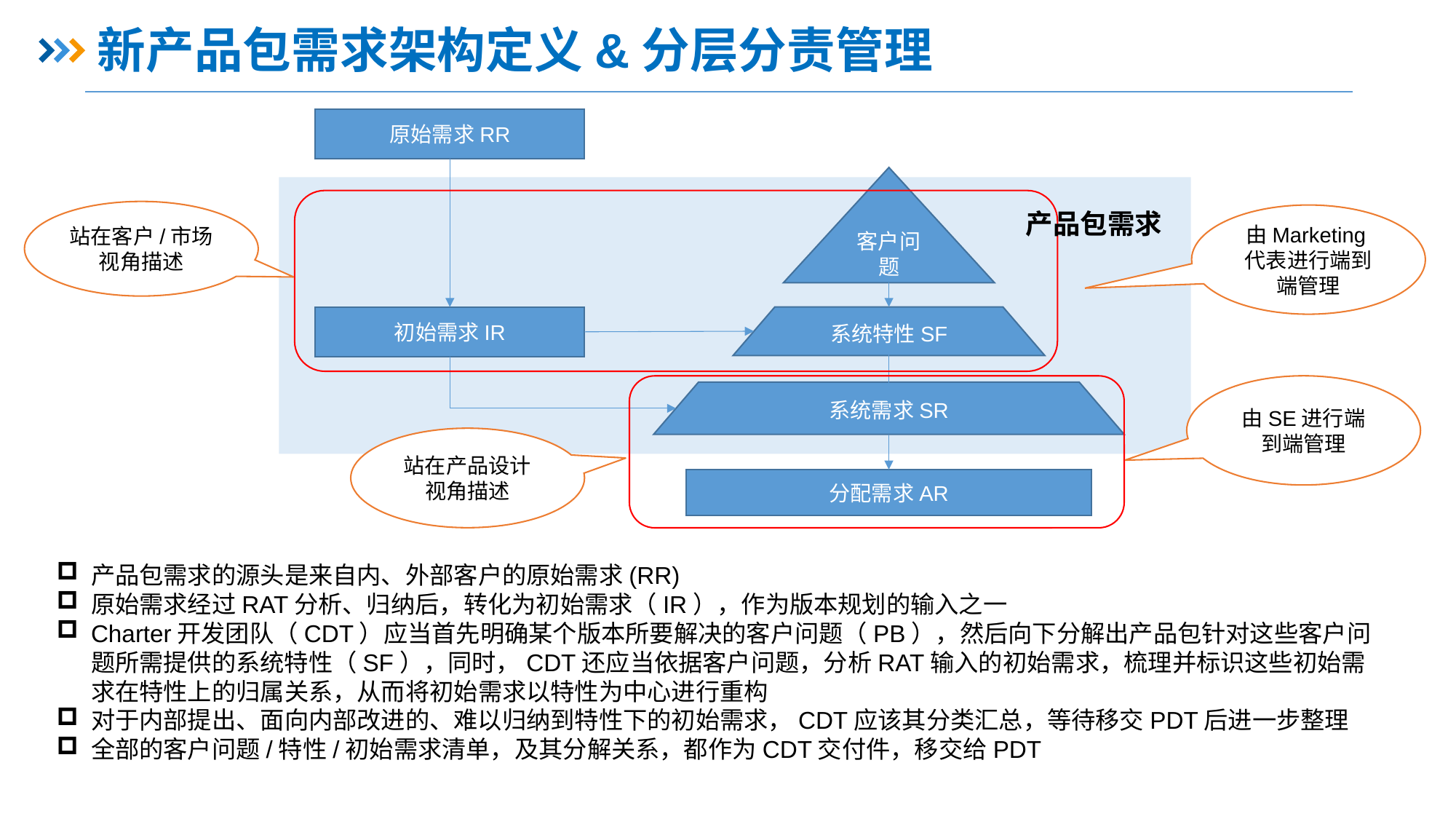

# 新产品包需求架构定义&分层分责管理
原始需求RR
客户问题

站在客户/市场视角描述
产品包需求
由Marketing代表进行端到端管理
初始需求IR
系统特性SF

由SE进行端到端管理
系统需求SR
站在产品设计视角描述
分配需求AR
产品包需求的源头是来自内、外部客户的原始需求(RR)
原始需求经过RAT分析、归纳后，转化为初始需求（IR），作为版本规划的输入之一
Charter开发团队（CDT）应当首先明确某个版本所要解决的客户问题（PB），然后向下分解出产品包针对这些客户问题所需提供的系统特性（SF），同时，CDT还应当依据客户问题，分析RAT输入的初始需求，梳理并标识这些初始需求在特性上的归属关系，从而将初始需求以特性为中心进行重构
对于内部提出、面向内部改进的、难以归纳到特性下的初始需求，CDT应该其分类汇总，等待移交PDT后进一步整理
全部的客户问题/特性/初始需求清单，及其分解关系，都作为CDT交付件，移交给PDT